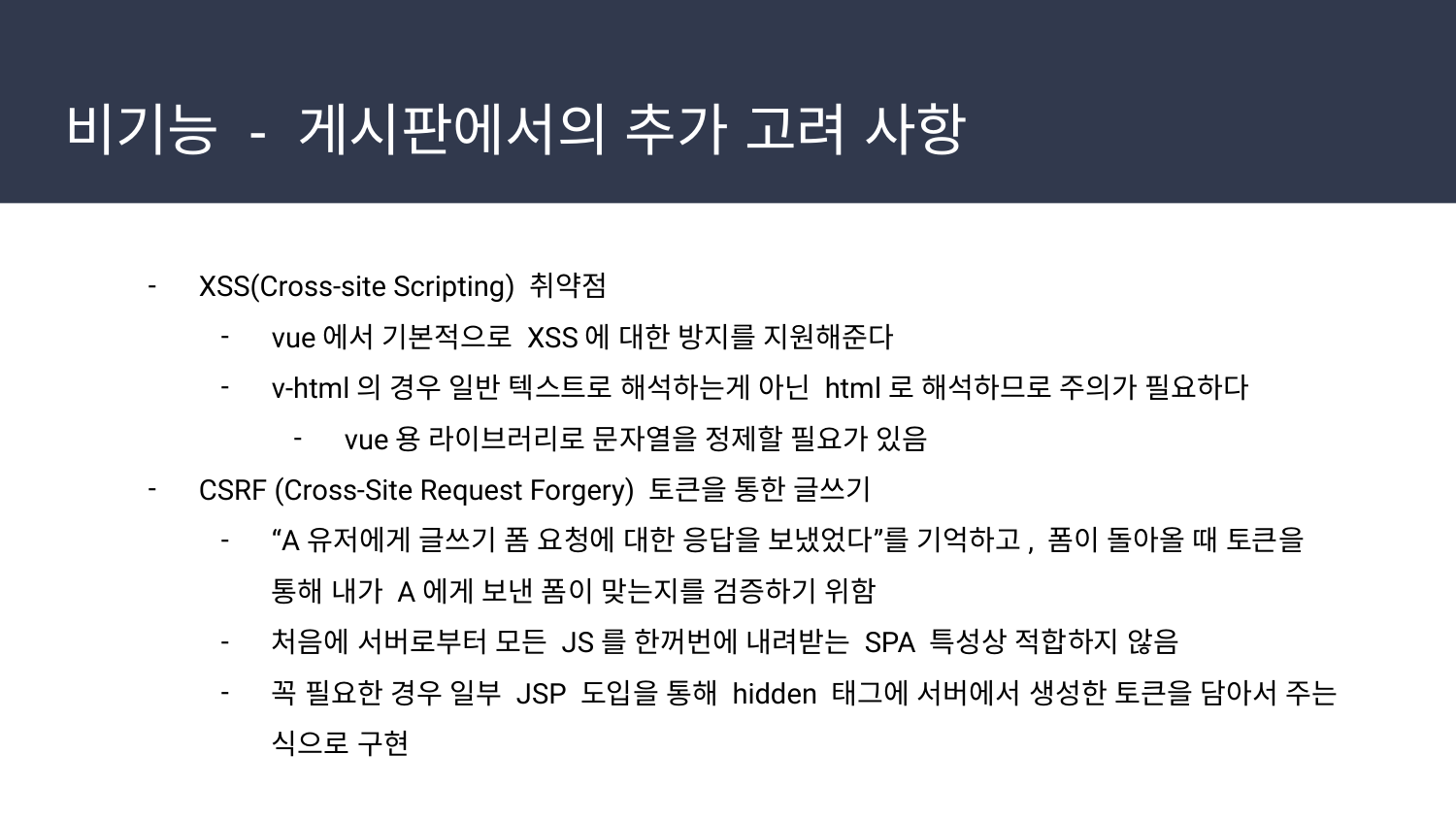

# 비기능 - 게시판에서의 추가 고려 사항
XSS(Cross-site Scripting) 취약점
vue에서 기본적으로 XSS에 대한 방지를 지원해준다
v-html의 경우 일반 텍스트로 해석하는게 아닌 html로 해석하므로 주의가 필요하다
vue용 라이브러리로 문자열을 정제할 필요가 있음
CSRF (Cross-Site Request Forgery) 토큰을 통한 글쓰기
“A유저에게 글쓰기 폼 요청에 대한 응답을 보냈었다”를 기억하고, 폼이 돌아올 때 토큰을 통해 내가 A에게 보낸 폼이 맞는지를 검증하기 위함
처음에 서버로부터 모든 JS를 한꺼번에 내려받는 SPA 특성상 적합하지 않음
꼭 필요한 경우 일부 JSP 도입을 통해 hidden 태그에 서버에서 생성한 토큰을 담아서 주는 식으로 구현